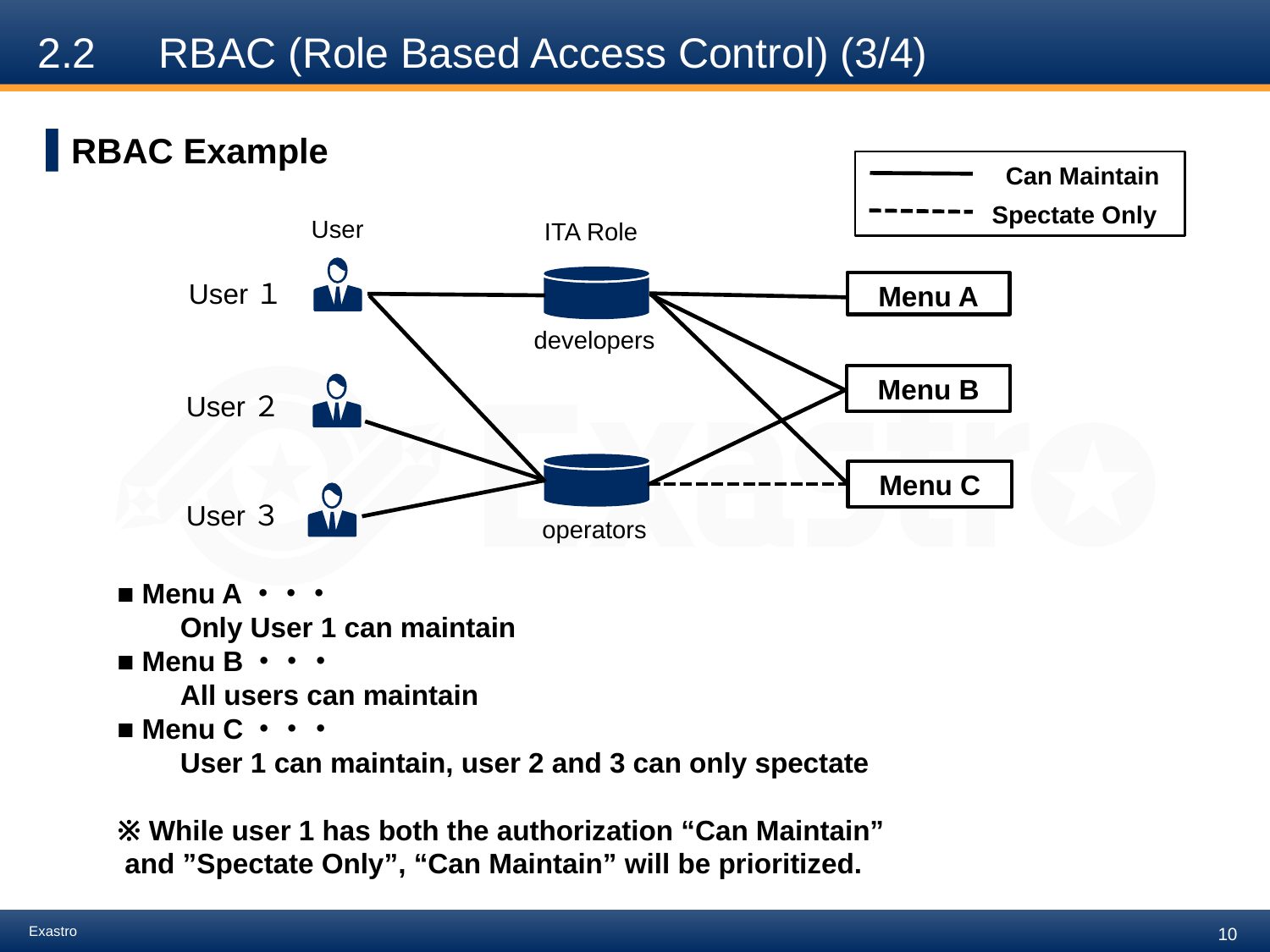

# 2.2　RBAC (Role Based Access Control) (3/4)
RBAC Example

Can Maintain
Spectate Only
User
ITA Role

User１
Menu A
developers
Menu B

User２

Menu C

User３
operators
■ Menu A・・・
　　Only User 1 can maintain
■ Menu B・・・
　　All users can maintain
■ Menu C・・・
　　User 1 can maintain, user 2 and 3 can only spectate

※ While user 1 has both the authorization “Can Maintain”
 and ”Spectate Only”, “Can Maintain” will be prioritized.